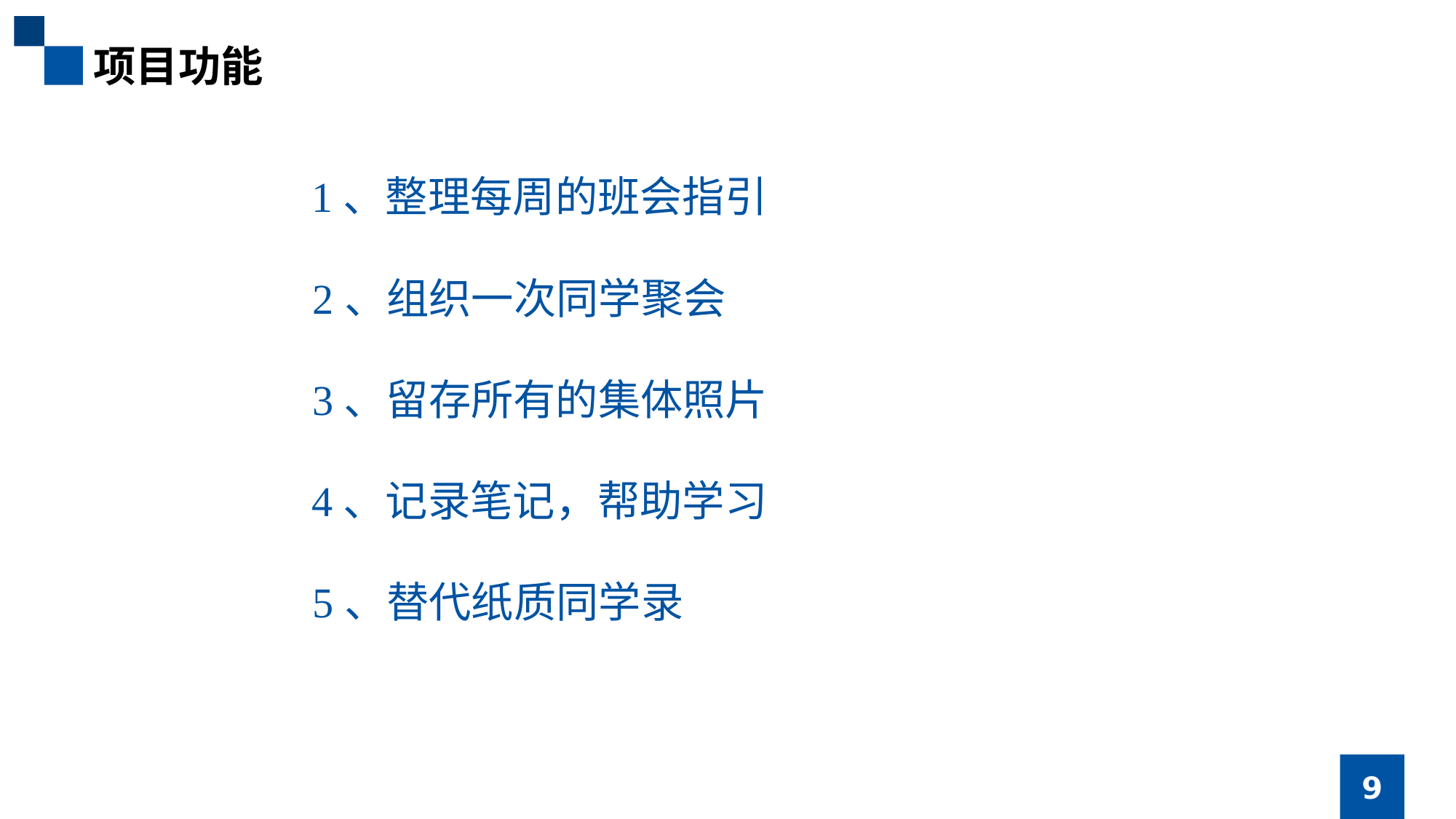

项目功能
1、整理每周的班会指引
2、组织一次同学聚会
3、留存所有的集体照片
4、记录笔记，帮助学习
5、替代纸质同学录
9